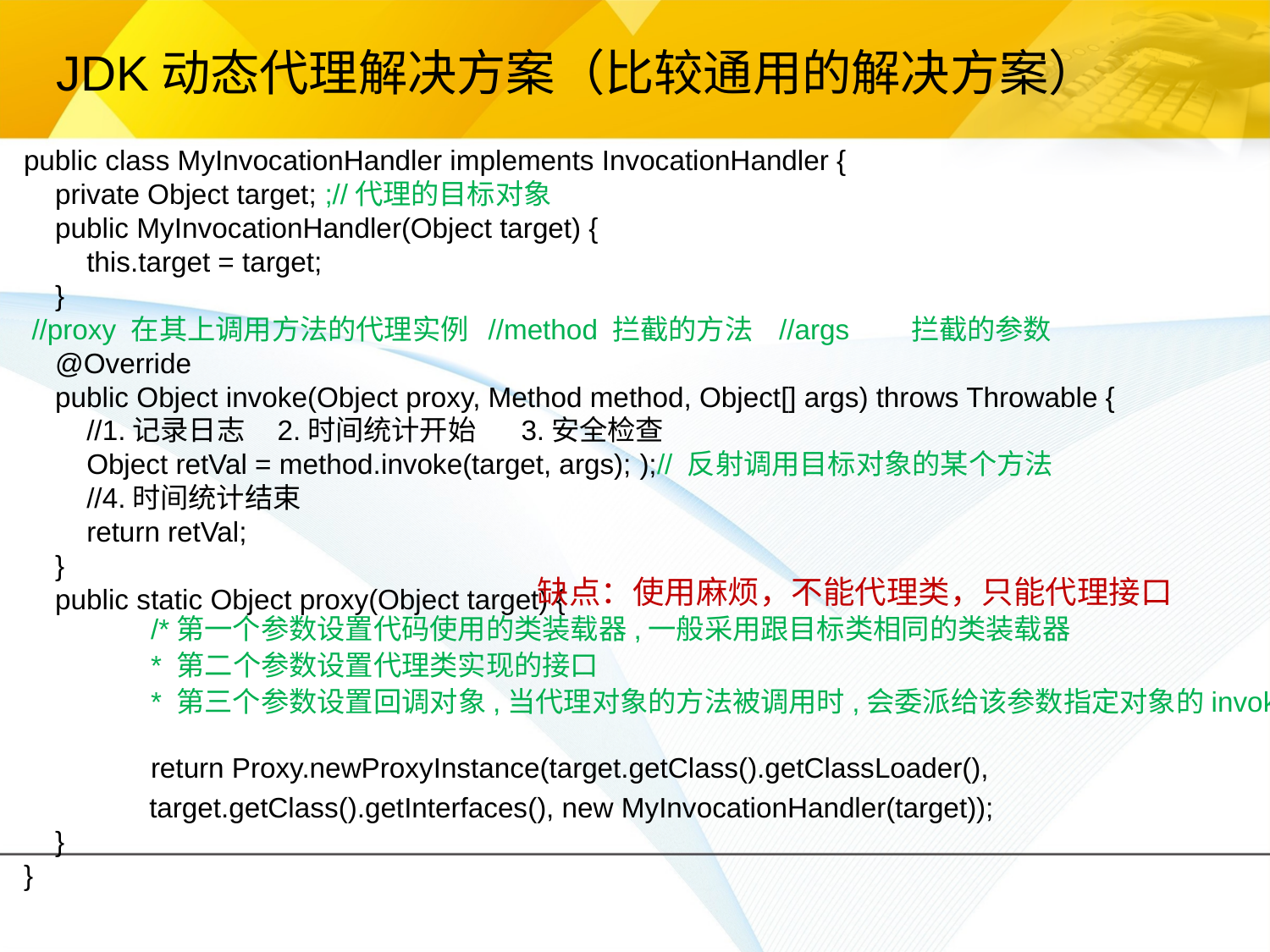

JDK动态代理解决方案（比较通用的解决方案）
public class MyInvocationHandler implements InvocationHandler {
    private Object target; ;//代理的目标对象
    public MyInvocationHandler(Object target) {
        this.target = target;
    }
 //proxy 在其上调用方法的代理实例  //method 拦截的方法   //args       拦截的参数
    @Override
    public Object invoke(Object proxy, Method method, Object[] args) throws Throwable {
        //1.记录日志    2.时间统计开始      3.安全检查
        Object retVal = method.invoke(target, args); );// 反射调用目标对象的某个方法
        //4.时间统计结束
        return retVal;
    }
    public static Object proxy(Object target) {
/*第一个参数设置代码使用的类装载器,一般采用跟目标类相同的类装载器
* 第二个参数设置代理类实现的接口
* 第三个参数设置回调对象,当代理对象的方法被调用时,会委派给该参数指定对象的invoke方法*/
return Proxy.newProxyInstance(target.getClass().getClassLoader(),
                target.getClass().getInterfaces(), new MyInvocationHandler(target));
    }
}
缺点：使用麻烦，不能代理类，只能代理接口